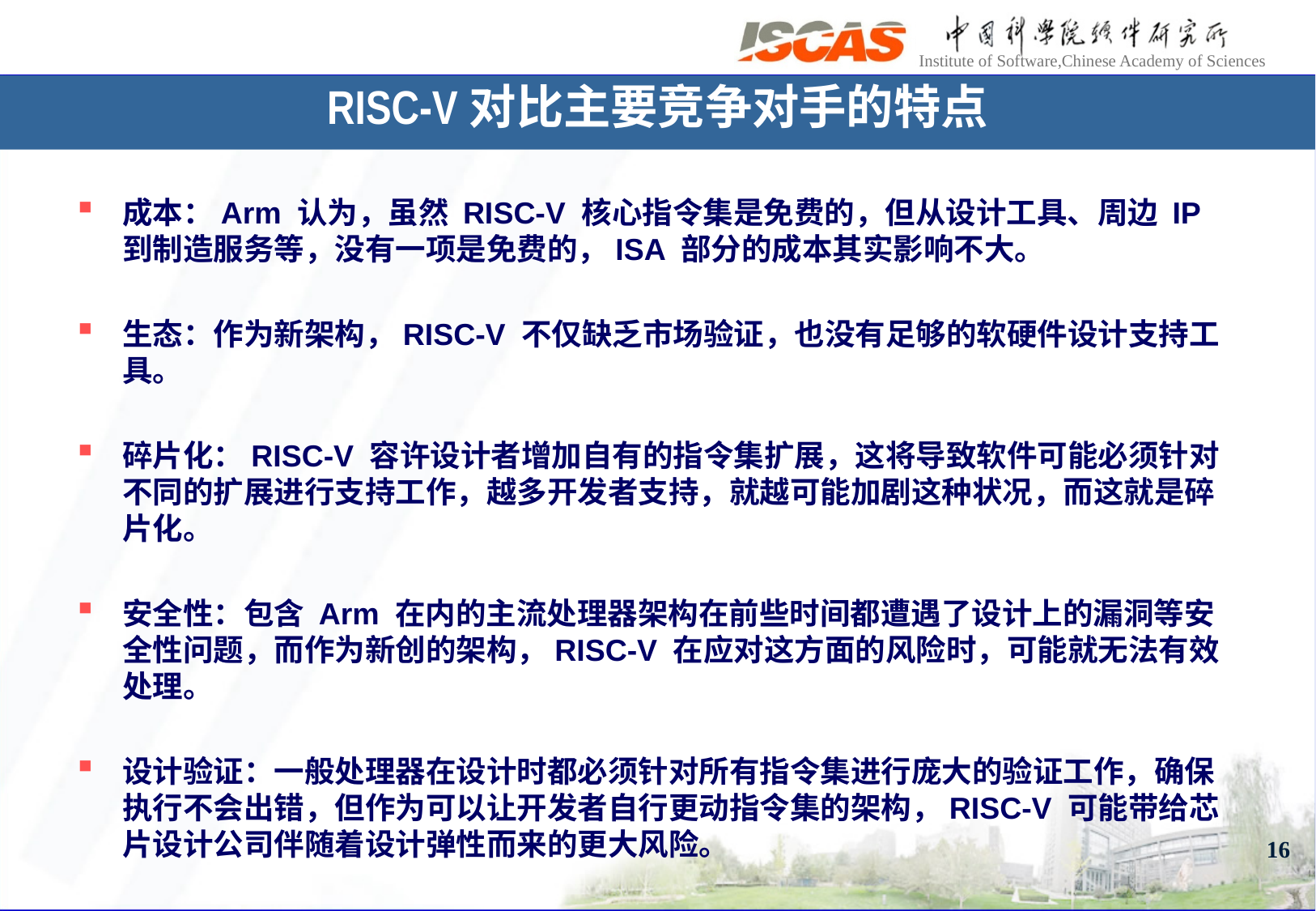

# RISC-V对比主要竞争对手的特点
成本：Arm 认为，虽然 RISC-V 核心指令集是免费的，但从设计工具、周边 IP 到制造服务等，没有一项是免费的，ISA 部分的成本其实影响不大。

生态：作为新架构，RISC-V 不仅缺乏市场验证，也没有足够的软硬件设计支持工具。

碎片化：RISC-V 容许设计者增加自有的指令集扩展，这将导致软件可能必须针对不同的扩展进行支持工作，越多开发者支持，就越可能加剧这种状况，而这就是碎片化。

安全性：包含 Arm 在内的主流处理器架构在前些时间都遭遇了设计上的漏洞等安全性问题，而作为新创的架构，RISC-V 在应对这方面的风险时，可能就无法有效处理。

设计验证：一般处理器在设计时都必须针对所有指令集进行庞大的验证工作，确保执行不会出错，但作为可以让开发者自行更动指令集的架构，RISC-V 可能带给芯片设计公司伴随着设计弹性而来的更大风险。
16